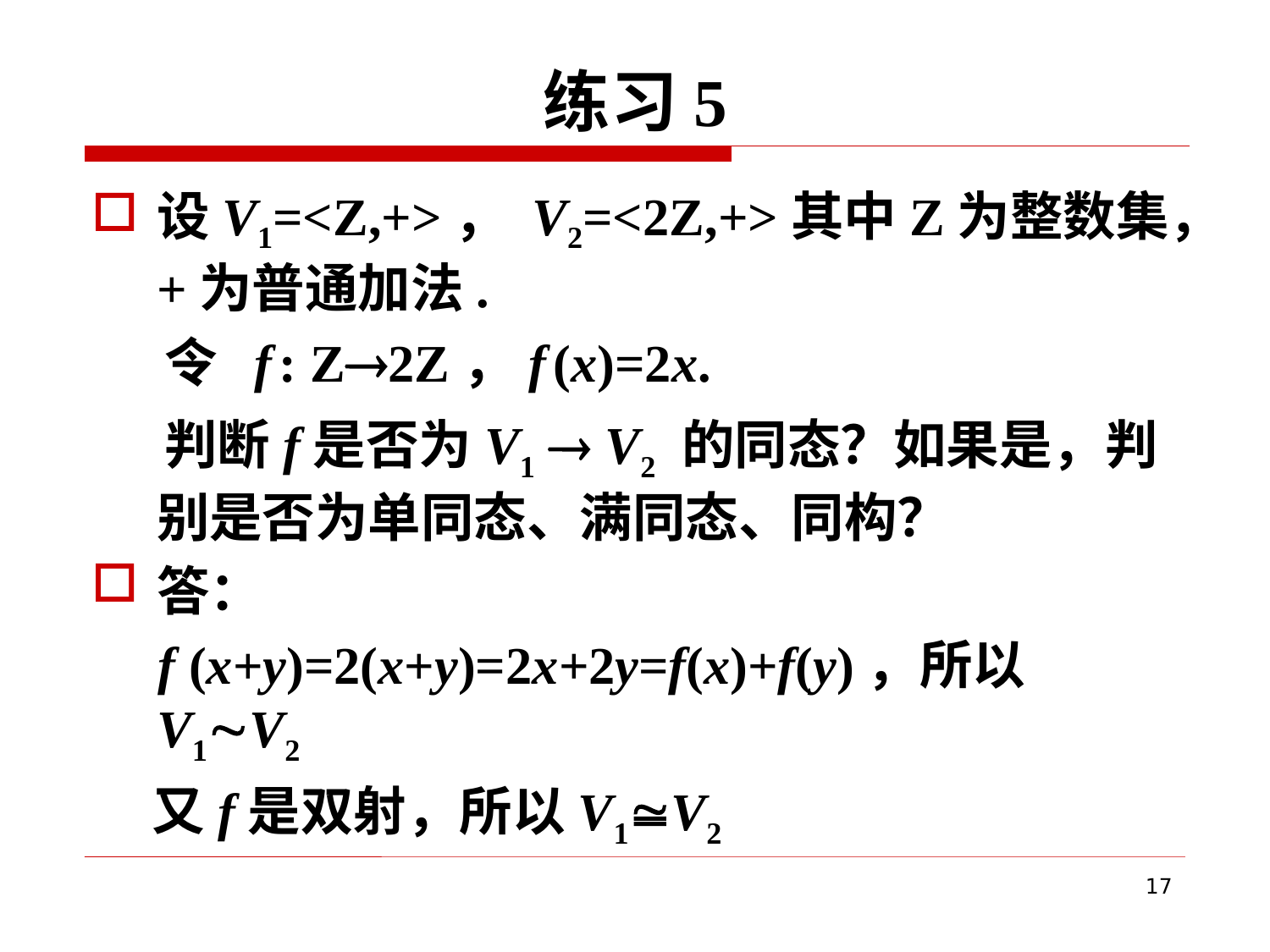

# 练习5
设V1=<Z,+>， V2=<2Z,+>其中Z为整数集，+为普通加法.
     令  f : Z→2Z，f (x)=2x.
     判断f是否为V1 → V2 的同态？如果是，判别是否为单同态、满同态、同构？
答：
     f (x+y)=2(x+y)=2x+2y=f(x)+f(y)，所以V1∼V2
    又f是双射，所以V1≅V2

17